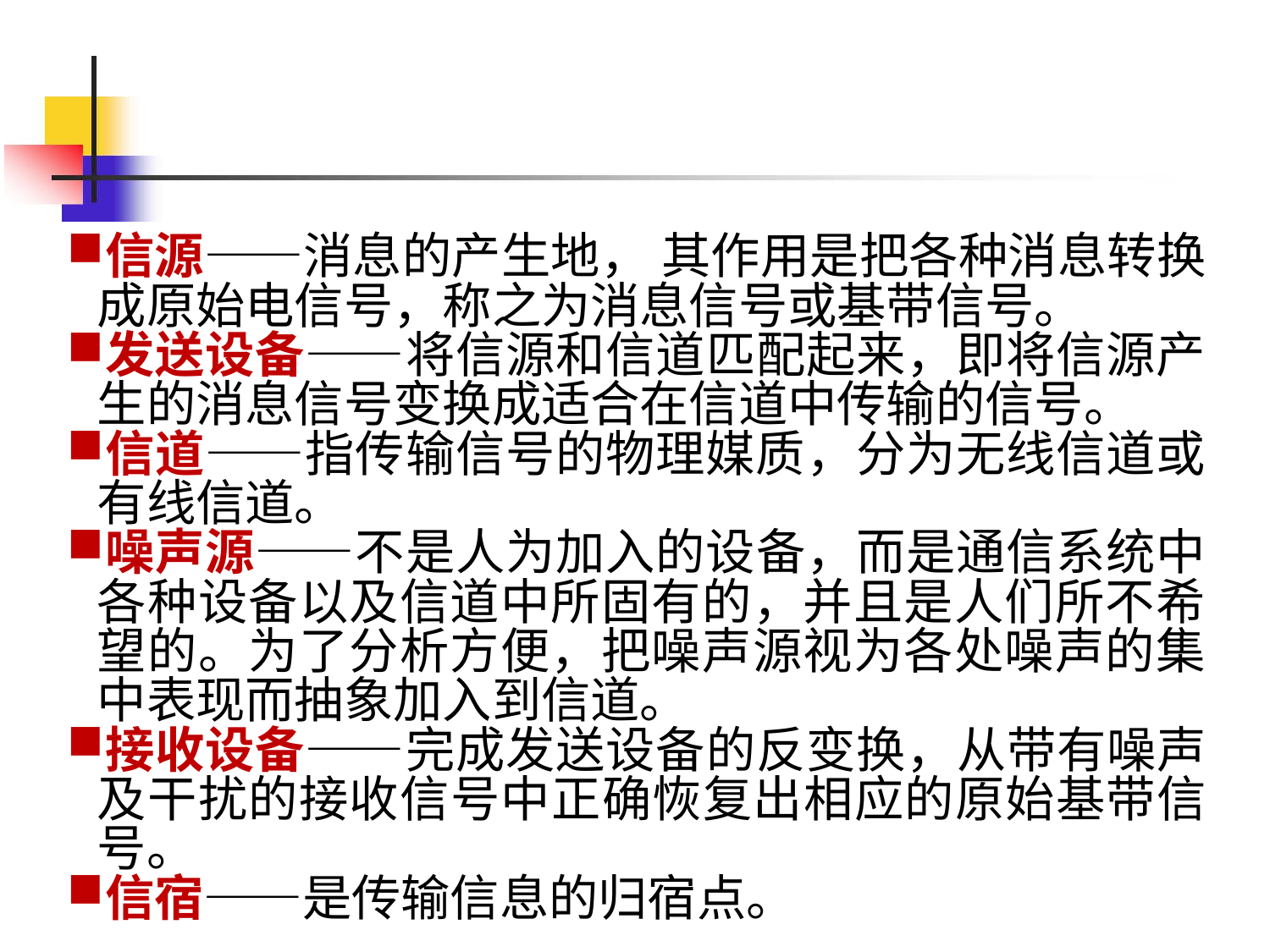

信源——消息的产生地， 其作用是把各种消息转换成原始电信号，称之为消息信号或基带信号。
发送设备——将信源和信道匹配起来，即将信源产生的消息信号变换成适合在信道中传输的信号。
信道——指传输信号的物理媒质，分为无线信道或有线信道。
噪声源——不是人为加入的设备，而是通信系统中各种设备以及信道中所固有的，并且是人们所不希望的。为了分析方便，把噪声源视为各处噪声的集中表现而抽象加入到信道。
接收设备——完成发送设备的反变换，从带有噪声及干扰的接收信号中正确恢复出相应的原始基带信号。
信宿——是传输信息的归宿点。